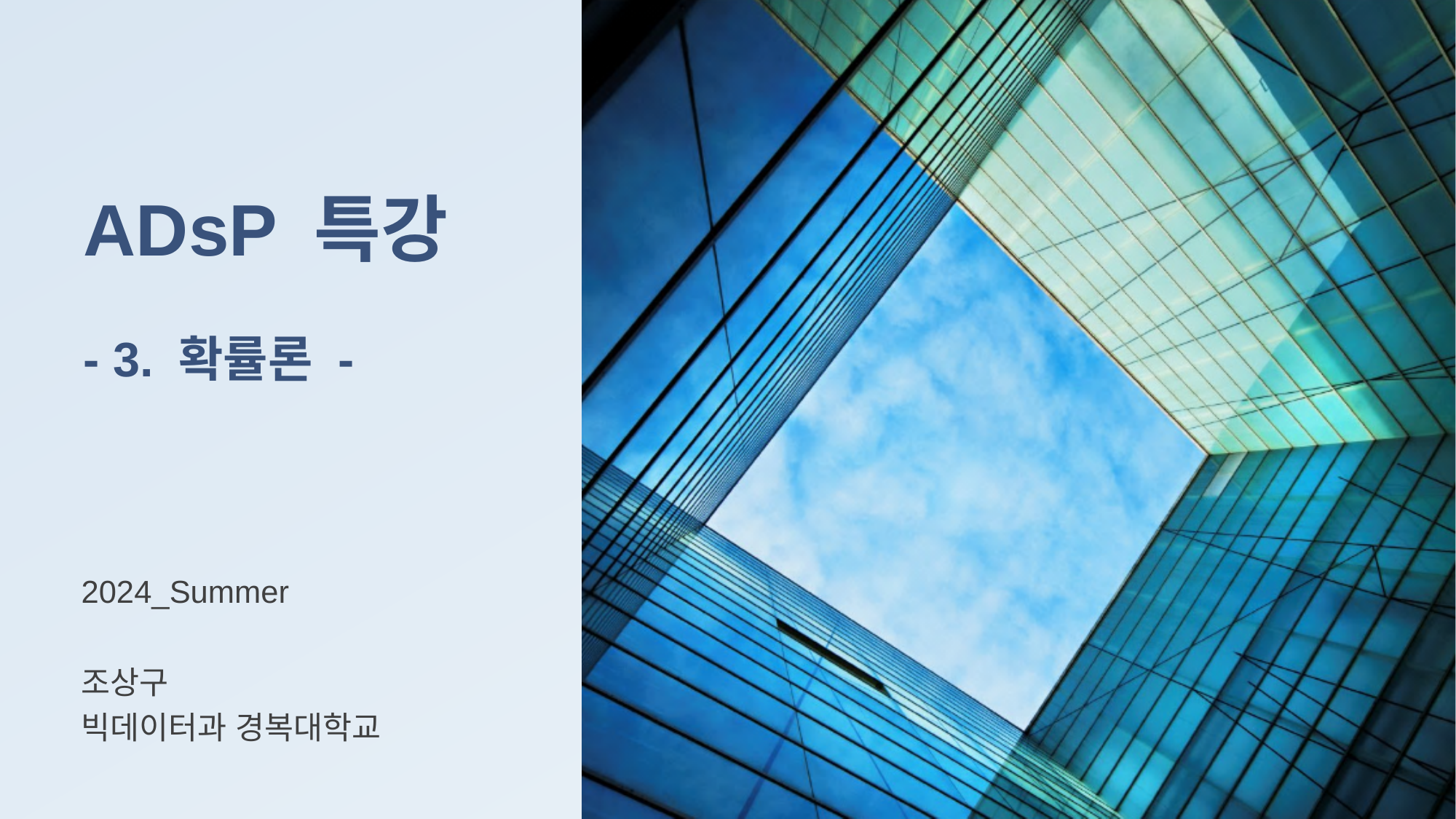

# ADsP 특강 - 3. 확률론 -
2024_Summer

조상구
빅데이터과 경복대학교